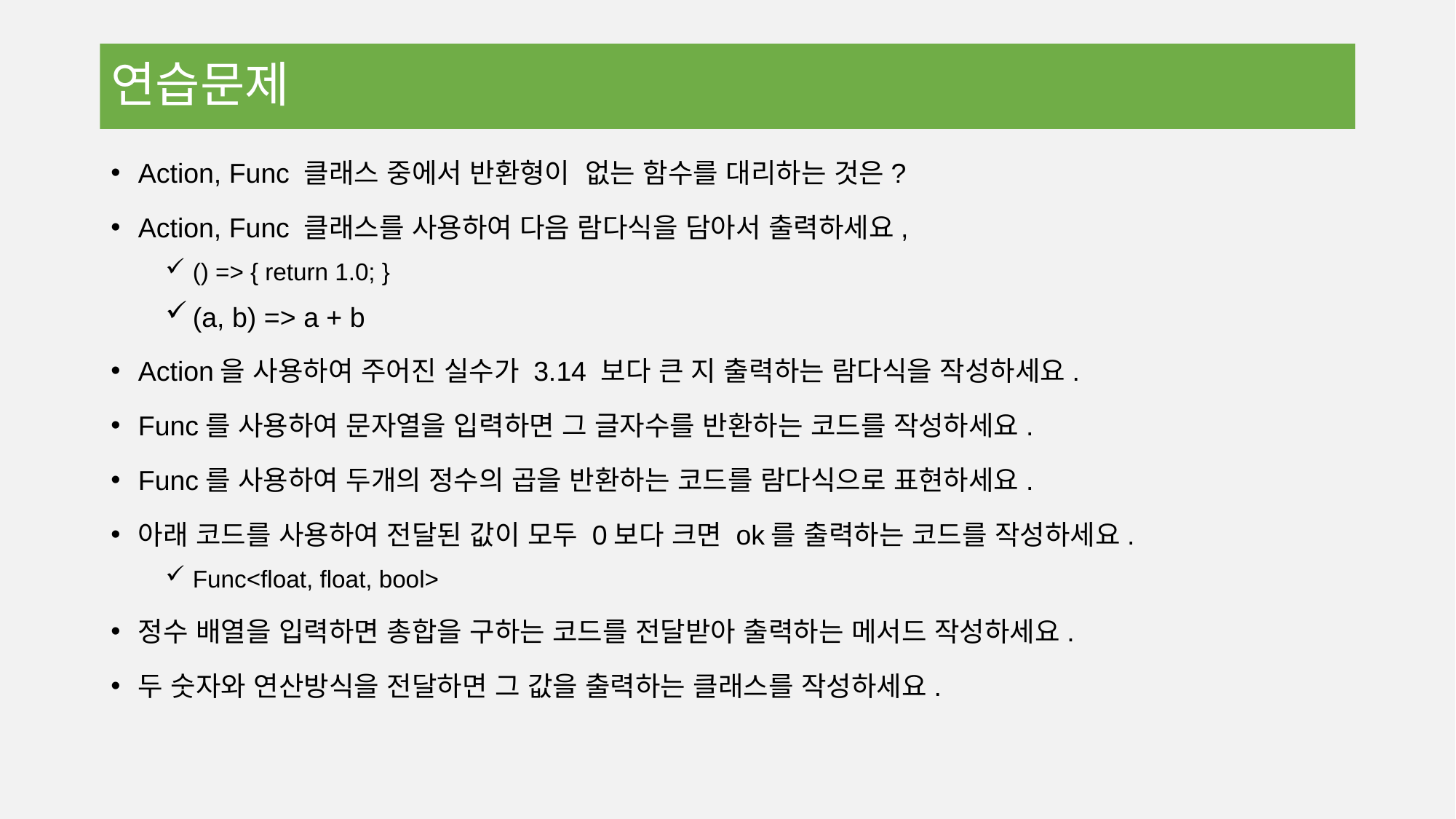

# 연습문제
Action, Func 클래스 중에서 반환형이  없는 함수를 대리하는 것은?
Action, Func 클래스를 사용하여 다음 람다식을 담아서 출력하세요,
() => { return 1.0; }
(a, b) => a + b
Action을 사용하여 주어진 실수가 3.14 보다 큰 지 출력하는 람다식을 작성하세요.
Func를 사용하여 문자열을 입력하면 그 글자수를 반환하는 코드를 작성하세요.
Func를 사용하여 두개의 정수의 곱을 반환하는 코드를 람다식으로 표현하세요.
아래 코드를 사용하여 전달된 값이 모두 0보다 크면 ok를 출력하는 코드를 작성하세요.
Func<float, float, bool>
정수 배열을 입력하면 총합을 구하는 코드를 전달받아 출력하는 메서드 작성하세요.
두 숫자와 연산방식을 전달하면 그 값을 출력하는 클래스를 작성하세요.